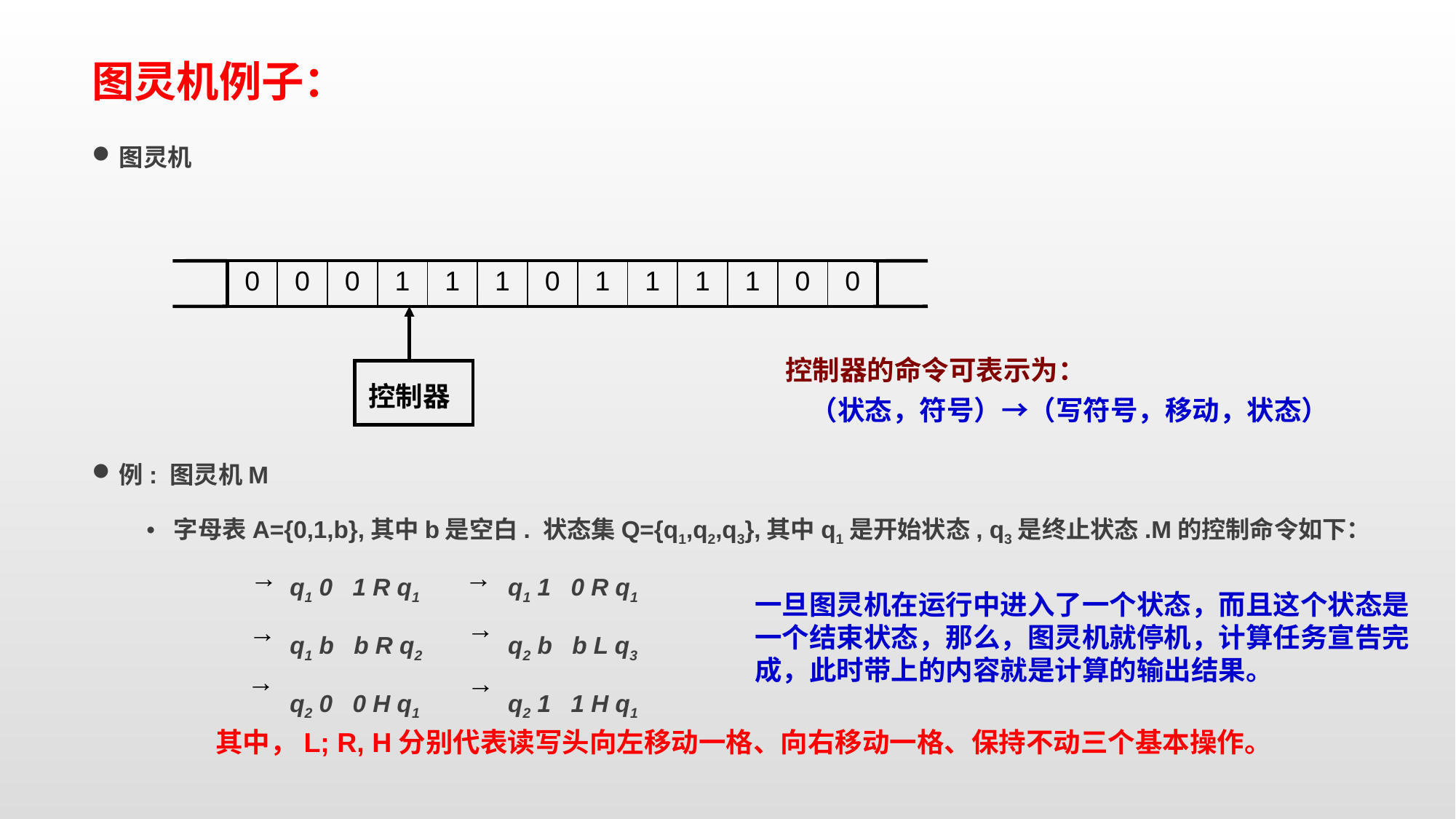

# 图灵机例子：
图灵机

例: 图灵机M
字母表A={0,1,b},其中b是空白. 状态集Q={q1,q2,q3},其中q1是开始状态, q3是终止状态.M的控制命令如下：
		 q1 0   1 R q1 	 q1 1   0 R q1
		 q1 b   b R q2 	 q2 b   b L q3
		 q2 0   0 H q1	 q2 1   1 H q1

| 0 | 0 | 0 | 1 | 1 | 1 | 0 | 1 | 1 | 1 | 1 | 0 | 0 |
| --- | --- | --- | --- | --- | --- | --- | --- | --- | --- | --- | --- | --- |

控制器的命令可表示为：
   （状态，符号）→（写符号，移动，状态）

控制器
→
→
一旦图灵机在运行中进入了一个状态，而且这个状态是一个结束状态，那么，图灵机就停机，计算任务宣告完成，此时带上的内容就是计算的输出结果。
→
→
→
→
其中，L; R, H分别代表读写头向左移动一格、向右移动一格、保持不动三个基本操作。

21